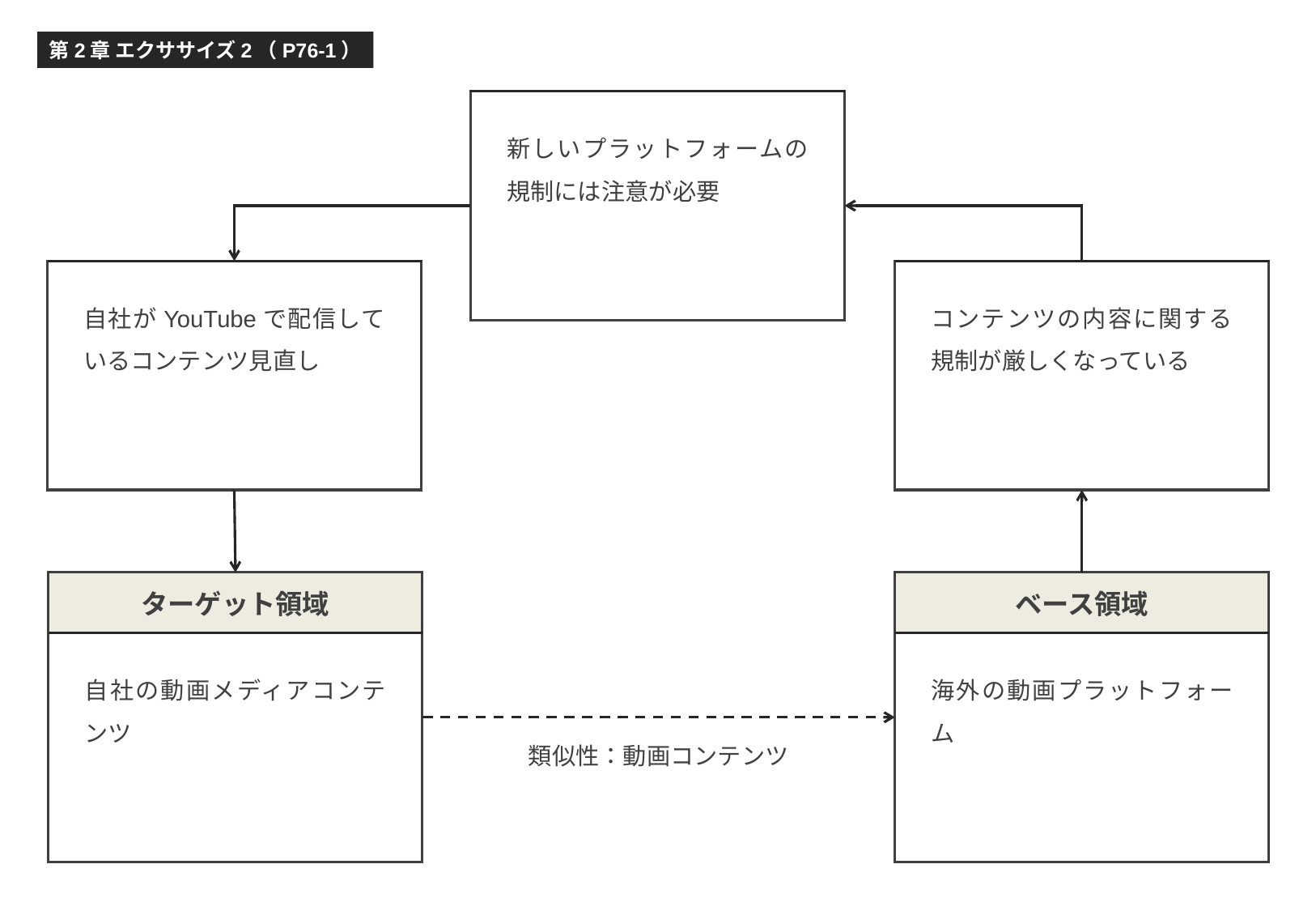

第2章 エクササイズ2（P76-1）

新しいプラットフォームの規制には注意が必要

自社がYouTubeで配信しているコンテンツ見直し

コンテンツの内容に関する規制が厳しくなっている

ターゲット領域
自社の動画メディアコンテンツ

ベース領域
海外の動画プラットフォーム
類似性：動画コンテンツ